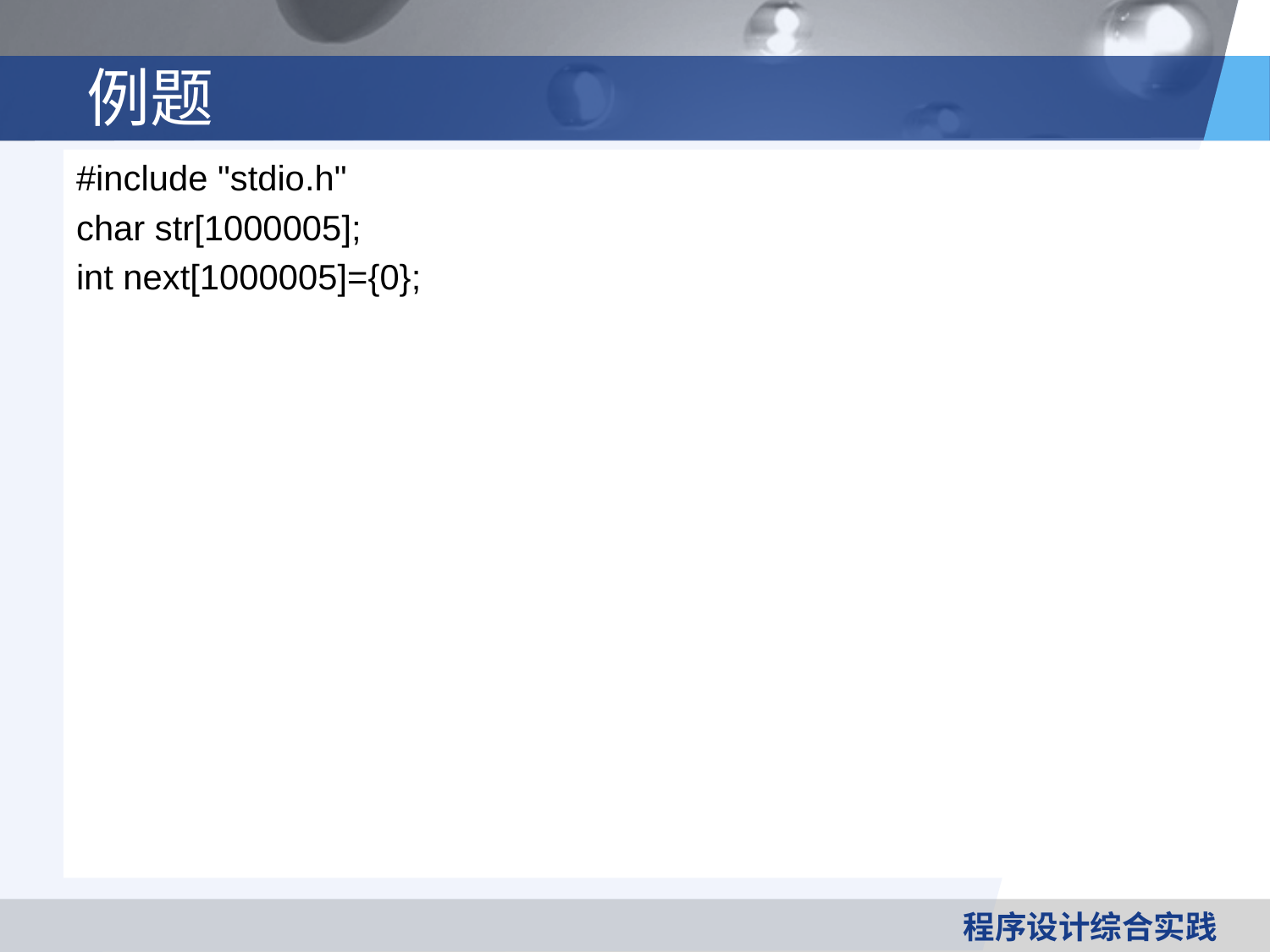

# 例题
#include "stdio.h"
char str[1000005];
int next[1000005]={0};